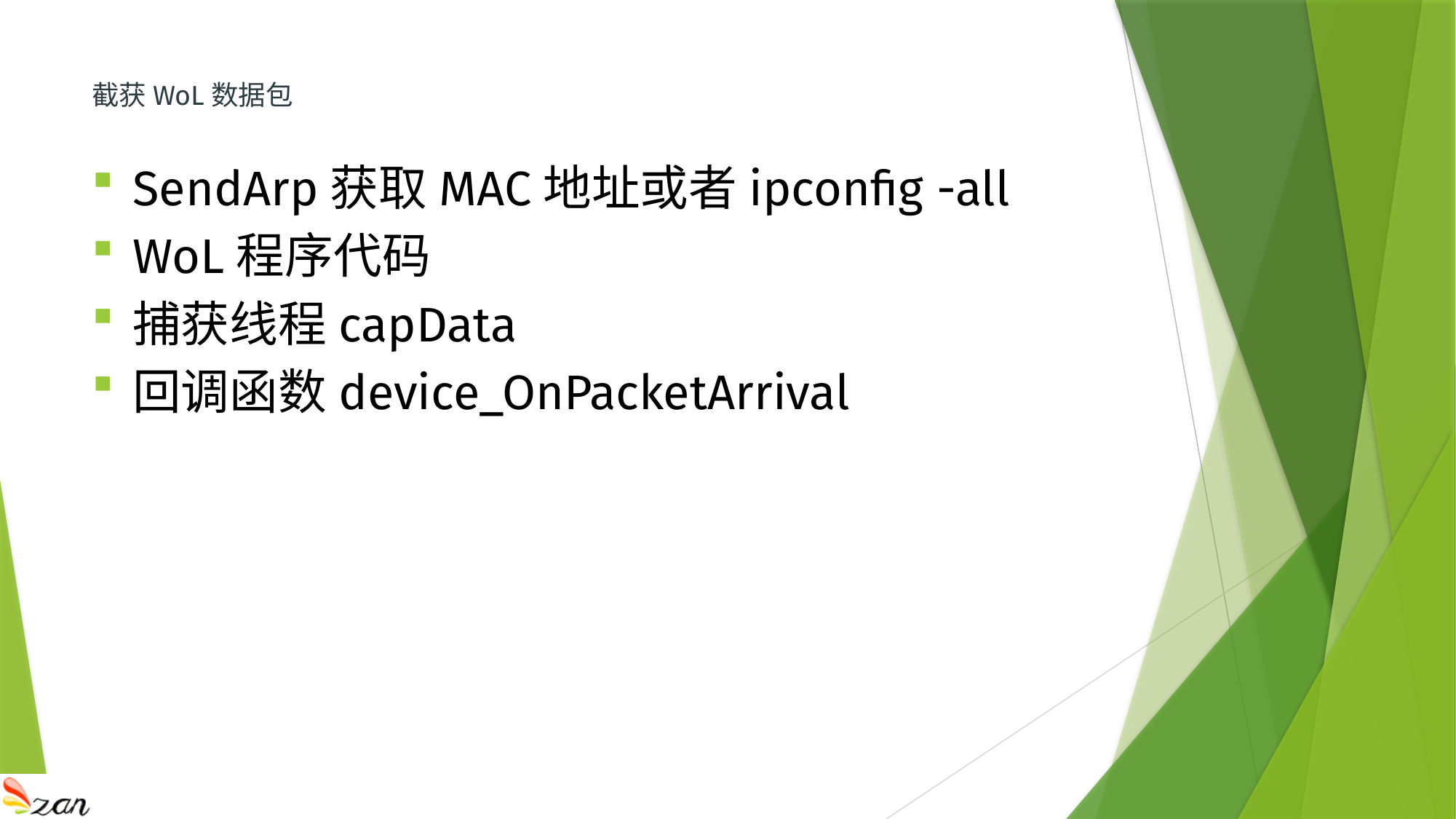

# 截获WoL数据包
SendArp获取MAC地址或者ipconfig -all
WoL程序代码
捕获线程capData
回调函数device_OnPacketArrival